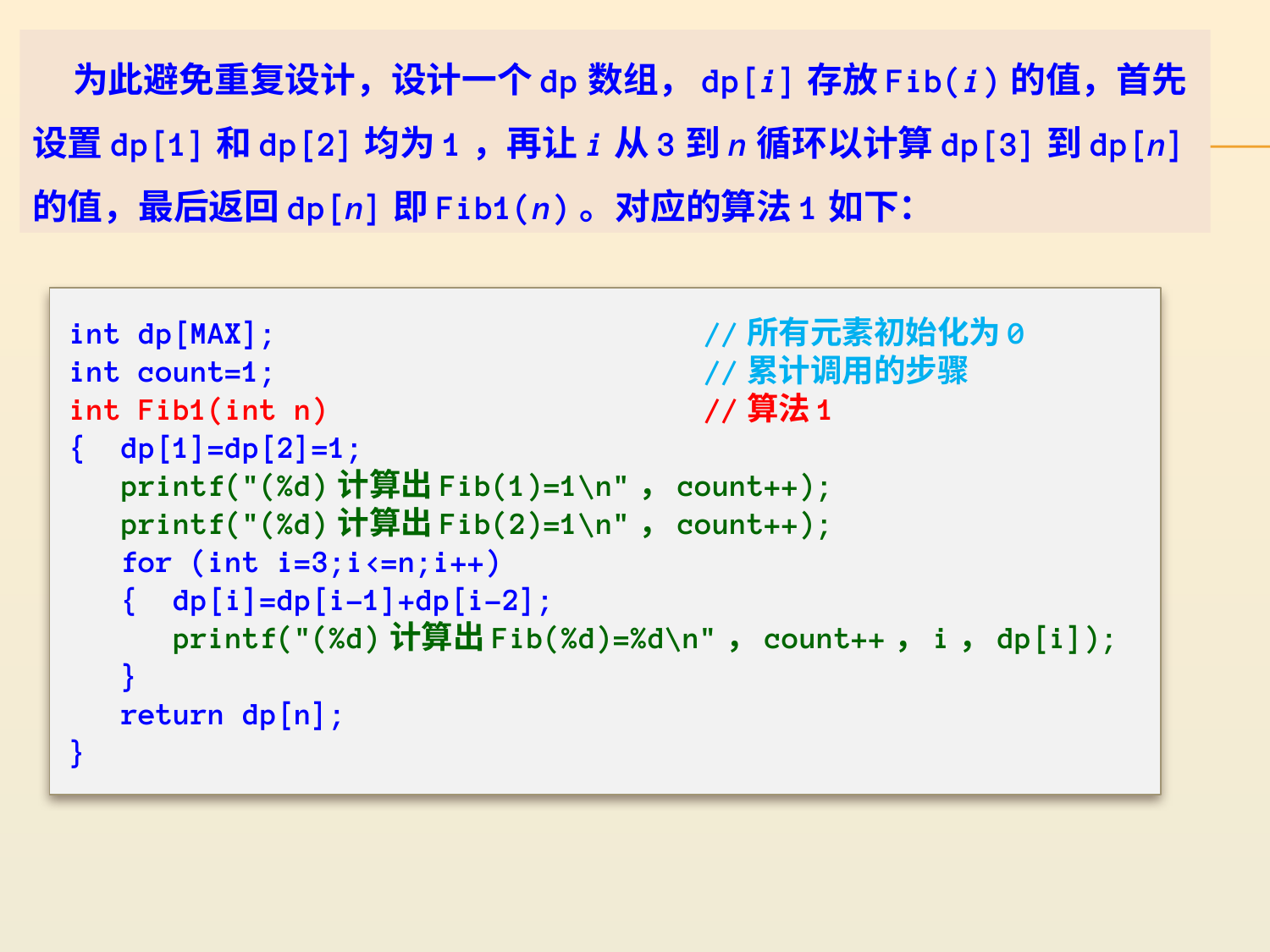

为此避免重复设计，设计一个dp数组，dp[i]存放Fib(i)的值，首先设置dp[1]和dp[2]均为1，再让i从3到n循环以计算dp[3]到dp[n]的值，最后返回dp[n]即Fib1(n)。对应的算法1如下：
int dp[MAX];				//所有元素初始化为0
int count=1;				//累计调用的步骤
int Fib1(int n)			//算法1
{  dp[1]=dp[2]=1;
   printf("(%d)计算出Fib(1)=1\n"，count++);
   printf("(%d)计算出Fib(2)=1\n"，count++);
   for (int i=3;i<=n;i++)
   {  dp[i]=dp[i-1]+dp[i-2];
      printf("(%d)计算出Fib(%d)=%d\n"，count++，i，dp[i]);
   }
   return dp[n];
}